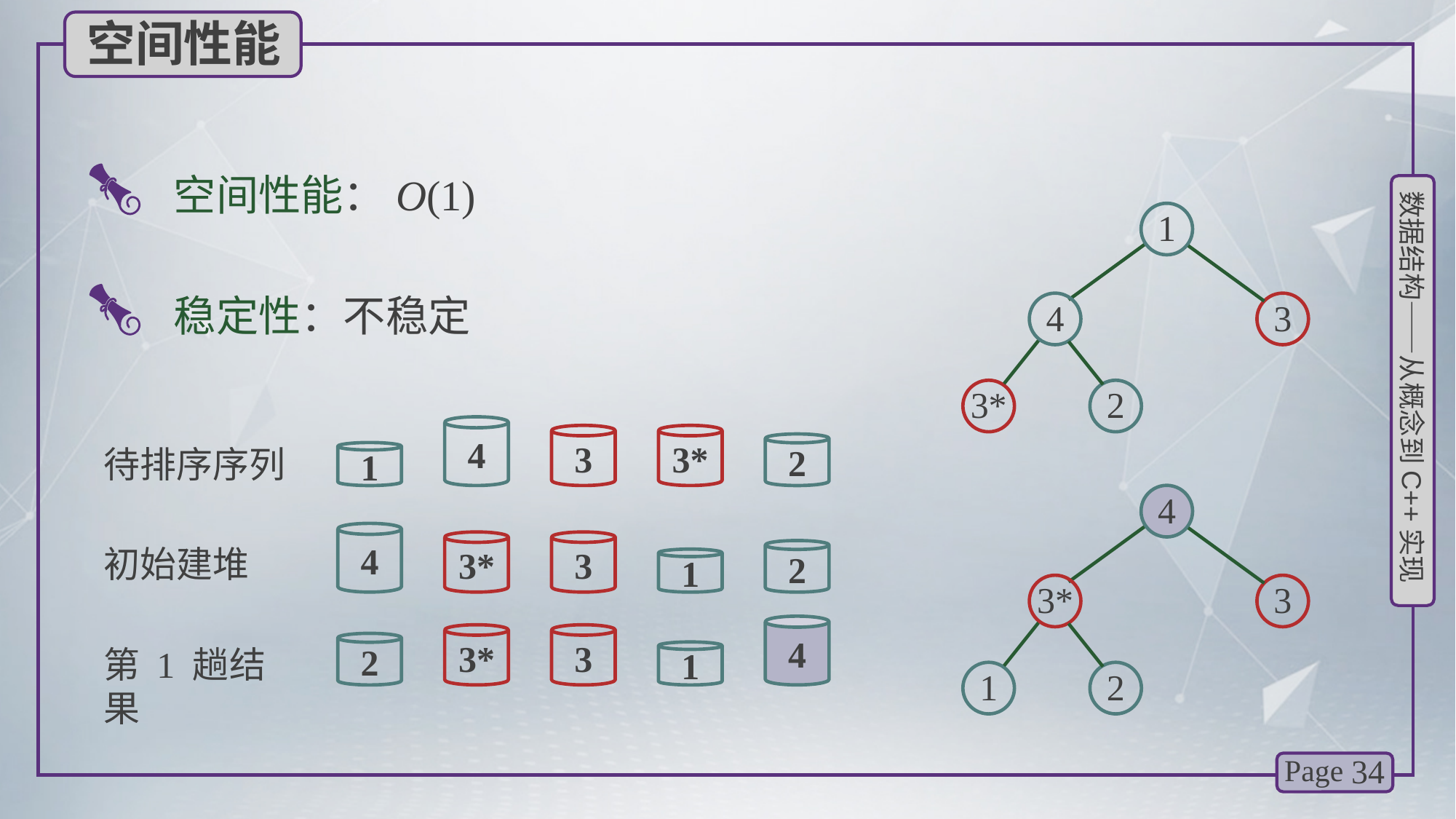

空间性能

 空间性能：O(1)

1

 稳定性：不稳定

4
3

3*
2
4
3
3*
2
待排序序列
1
4
4

3*
3
2
初始建堆
1
3*
3
4

3*
3
2
第 1 趟结果
1
1
2